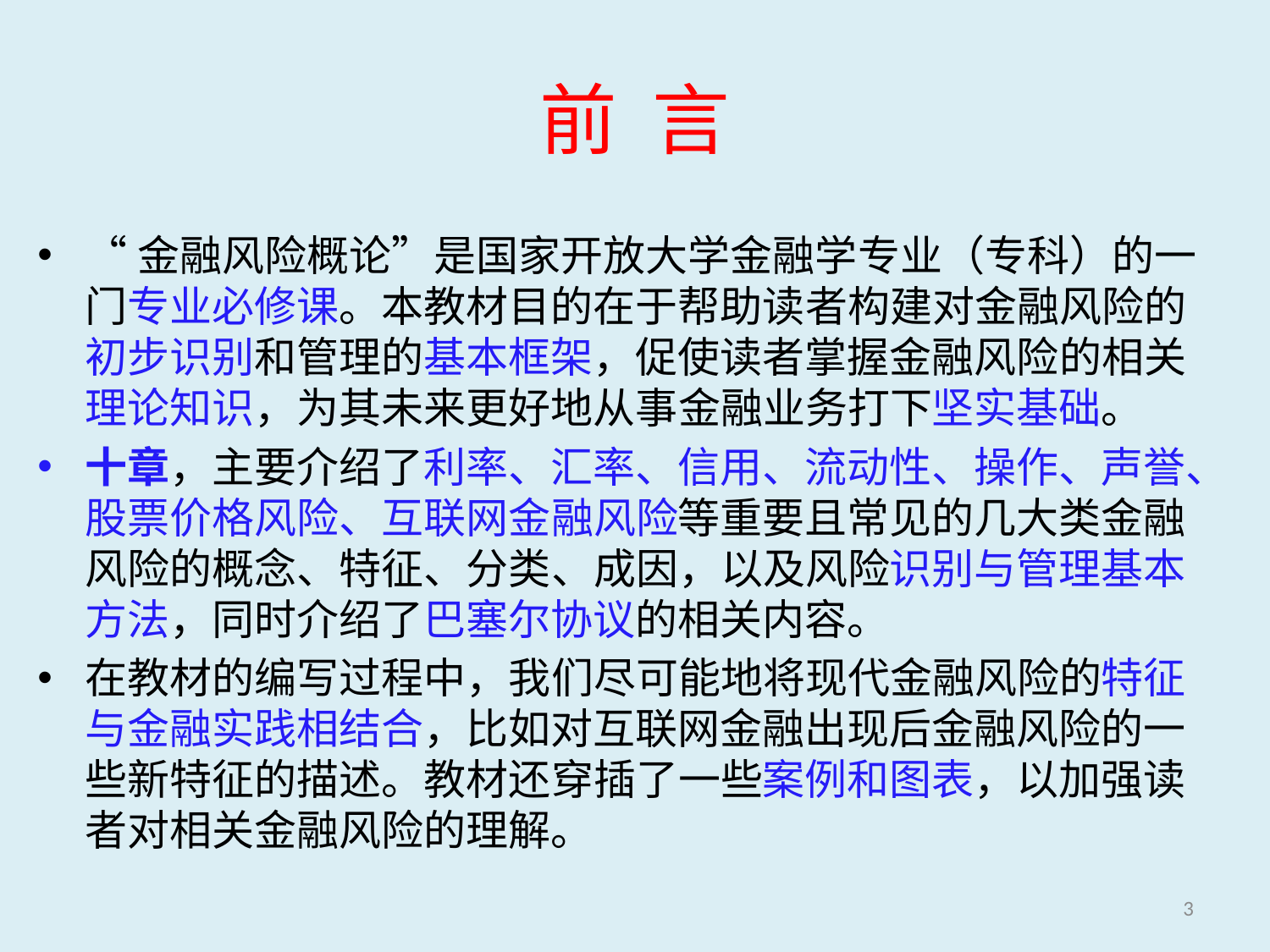

# 前  言
“金融风险概论”是国家开放大学金融学专业（专科）的一门专业必修课。本教材目的在于帮助读者构建对金融风险的初步识别和管理的基本框架，促使读者掌握金融风险的相关理论知识，为其未来更好地从事金融业务打下坚实基础。
十章，主要介绍了利率、汇率、信用、流动性、操作、声誉、股票价格风险、互联网金融风险等重要且常见的几大类金融风险的概念、特征、分类、成因，以及风险识别与管理基本方法，同时介绍了巴塞尔协议的相关内容。
在教材的编写过程中，我们尽可能地将现代金融风险的特征与金融实践相结合，比如对互联网金融出现后金融风险的一些新特征的描述。教材还穿插了一些案例和图表，以加强读者对相关金融风险的理解。

3